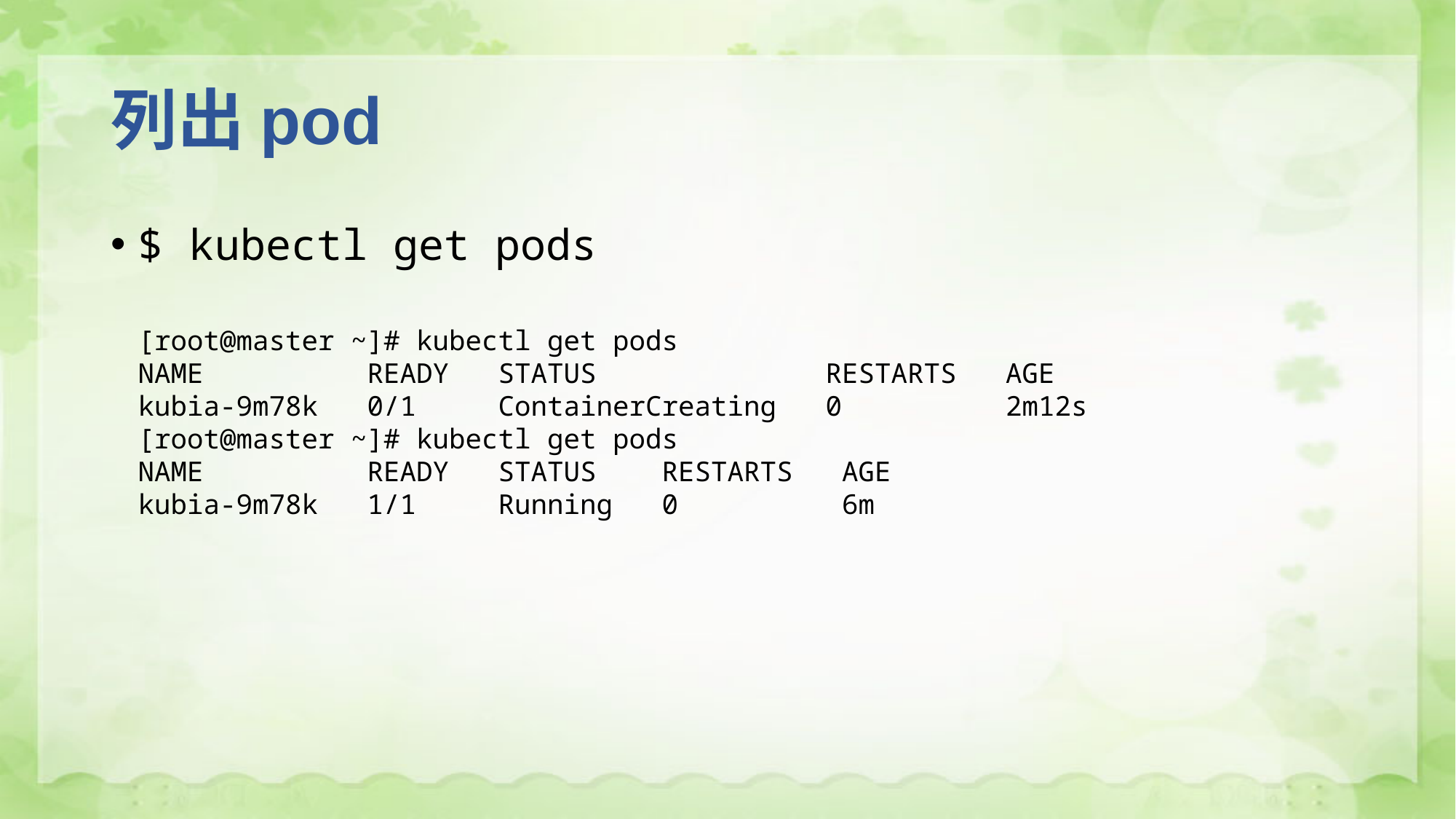

# 列出pod
$ kubectl get pods
[root@master ~]# kubectl get pods
NAME          READY   STATUS              RESTARTS   AGE
kubia-9m78k   0/1     ContainerCreating   0          2m12s
[root@master ~]# kubectl get pods
NAME          READY   STATUS    RESTARTS   AGE
kubia-9m78k   1/1     Running   0          6m